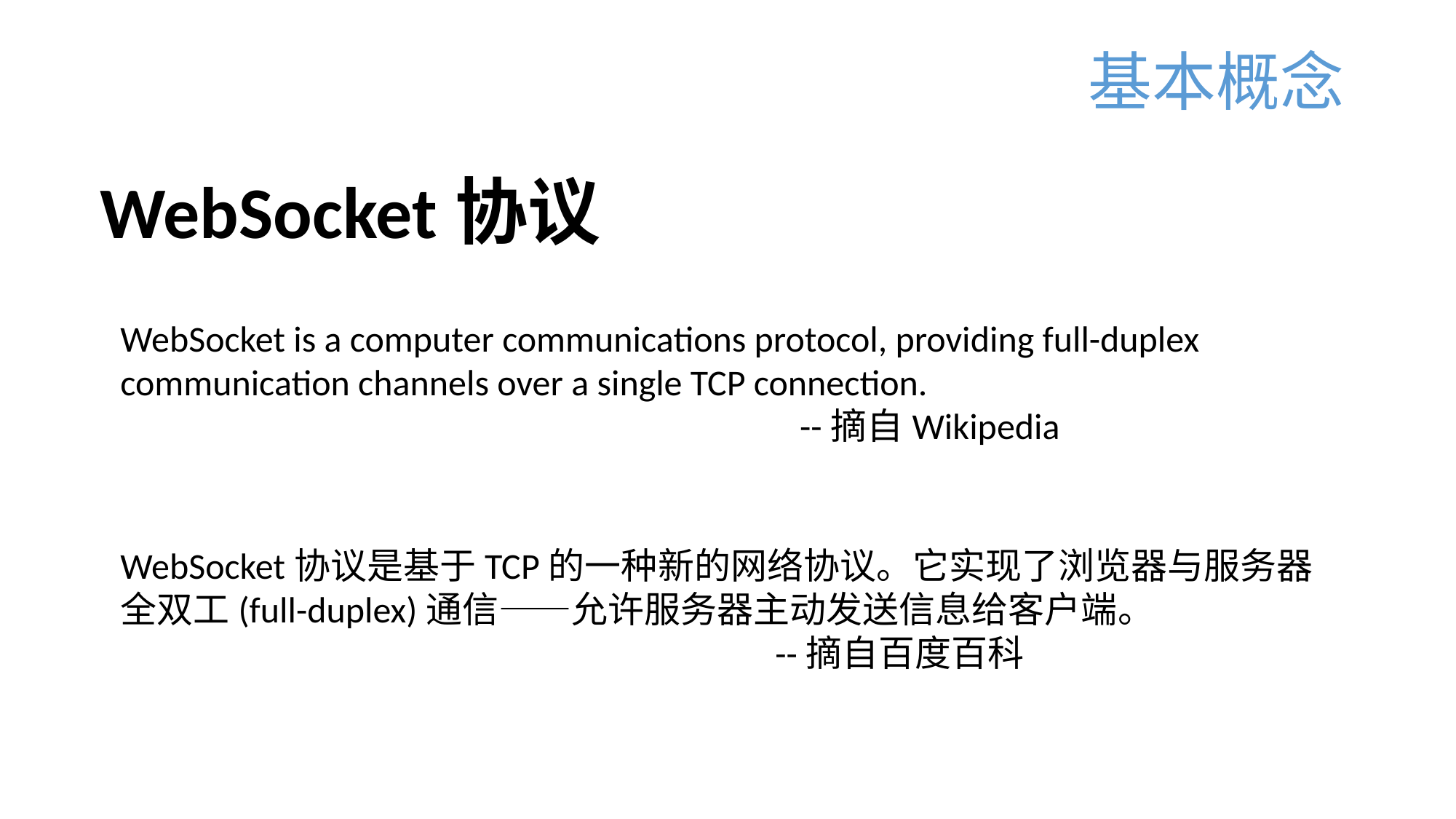

# 基本概念
WebSocket协议

WebSocket is a computer communications protocol, providing full-duplex communication channels over a single TCP connection.
						   --摘自Wikipedia

WebSocket协议是基于TCP的一种新的网络协议。它实现了浏览器与服务器全双工(full-duplex)通信——允许服务器主动发送信息给客户端。							--摘自百度百科